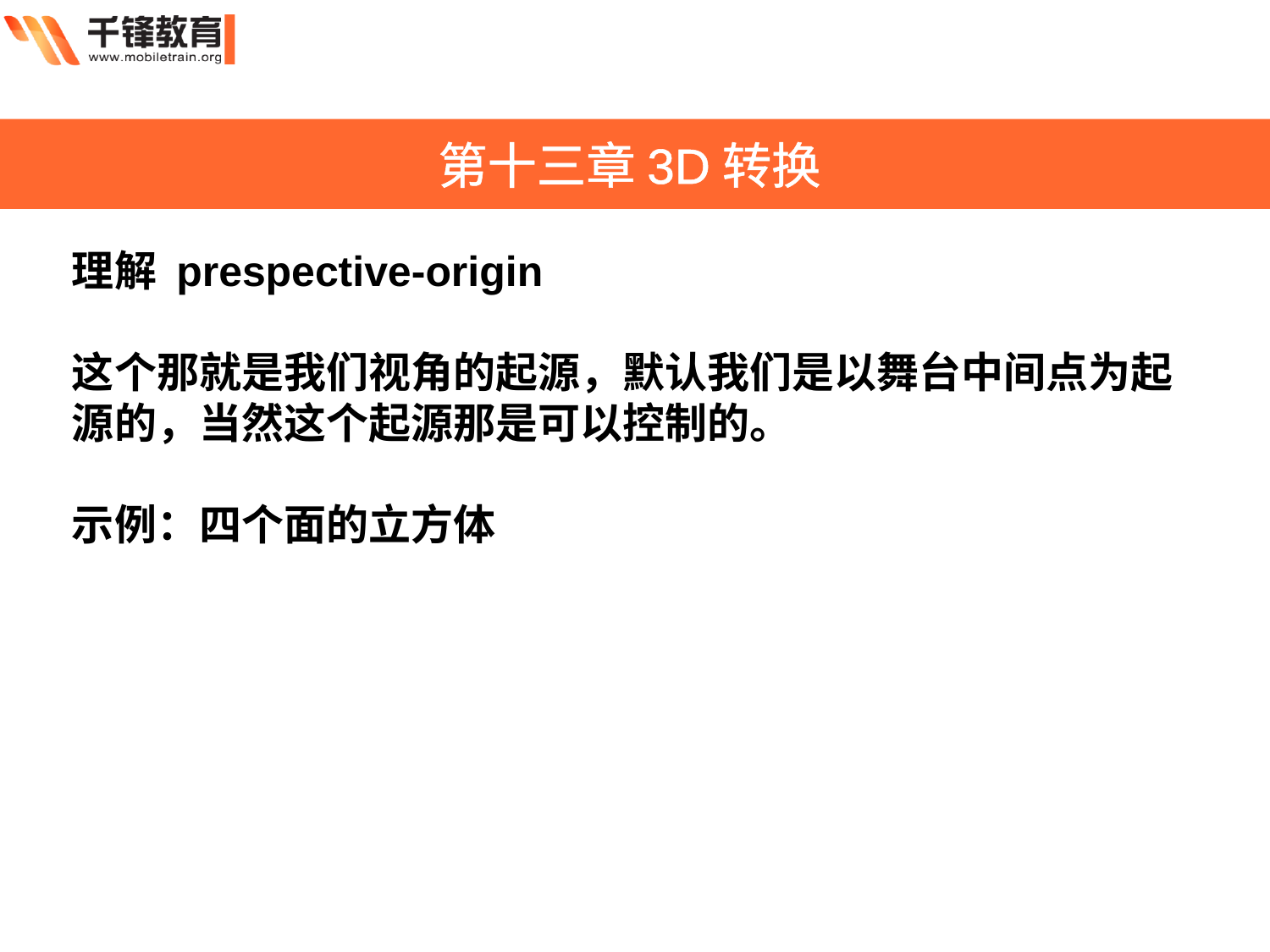

第十三章3D转换
理解 prespective-origin
这个那就是我们视角的起源，默认我们是以舞台中间点为起源的，当然这个起源那是可以控制的。

示例：四个面的立方体